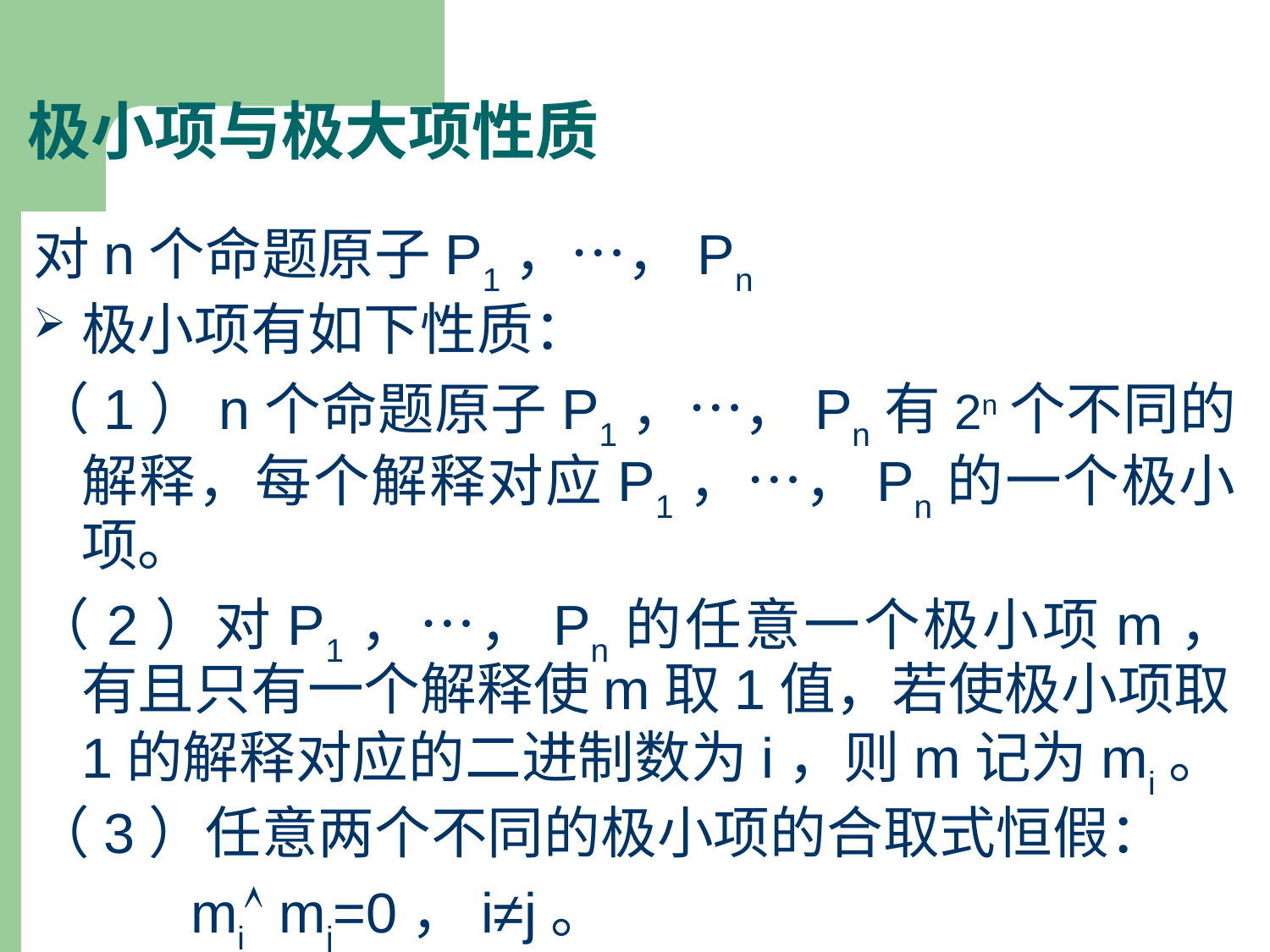

# 极小项与极大项性质
对n个命题原子P1，…，Pn
极小项有如下性质：
（1）n个命题原子P1，…，Pn有2n个不同的解释，每个解释对应P1，…，Pn的一个极小项。
（2）对P1，…，Pn的任意一个极小项m，有且只有一个解释使m取1值，若使极小项取1的解释对应的二进制数为i，则m记为mi。
（3）任意两个不同的极小项的合取式恒假：
          mi∧ mj=0，i≠j。
（4）所有极小项的析取式恒真。